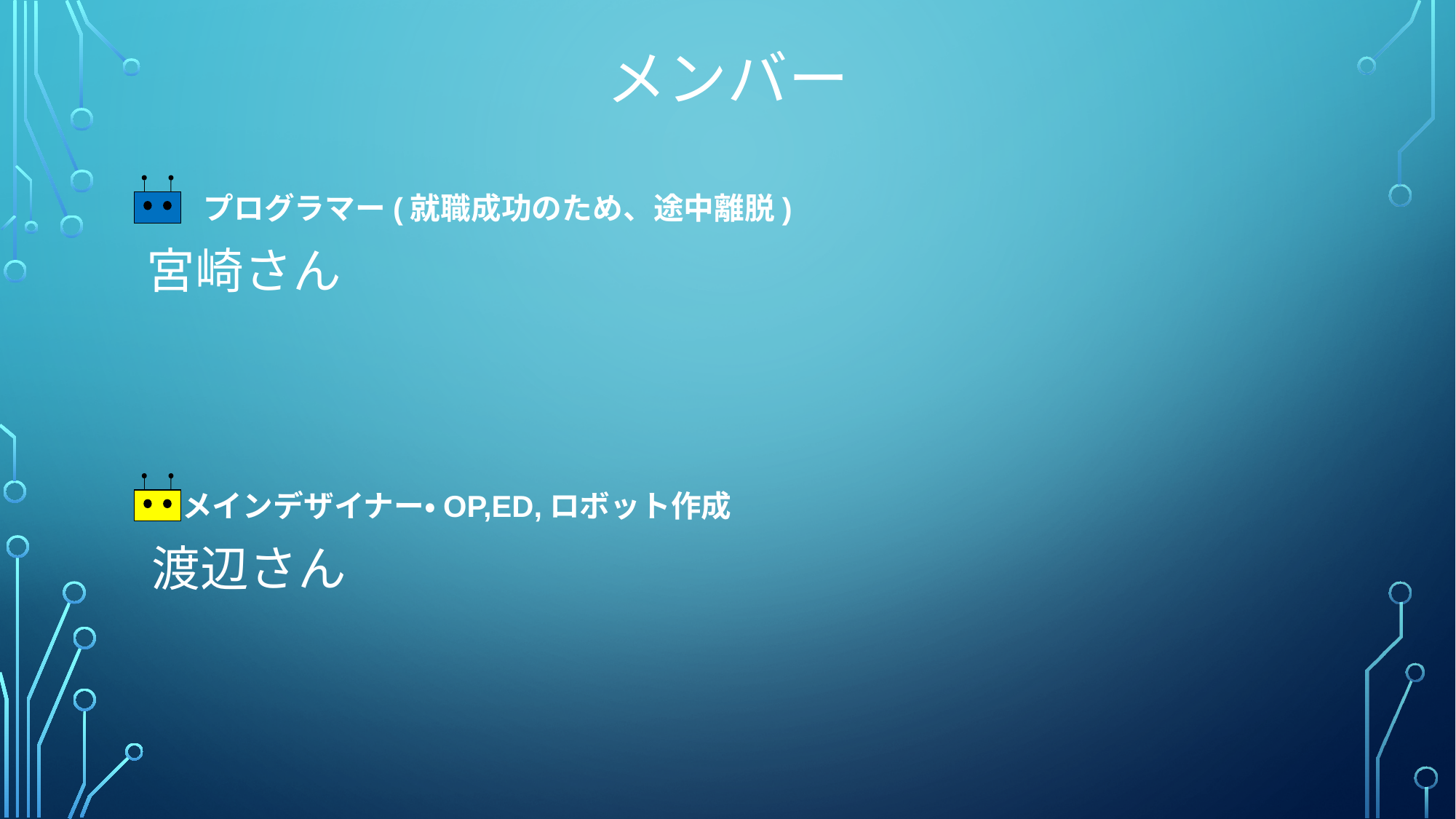

メンバー

プログラマー(就職成功のため、途中離脱)
宮崎さん

メインデザイナー・OP,ED,ロボット作成
渡辺さん